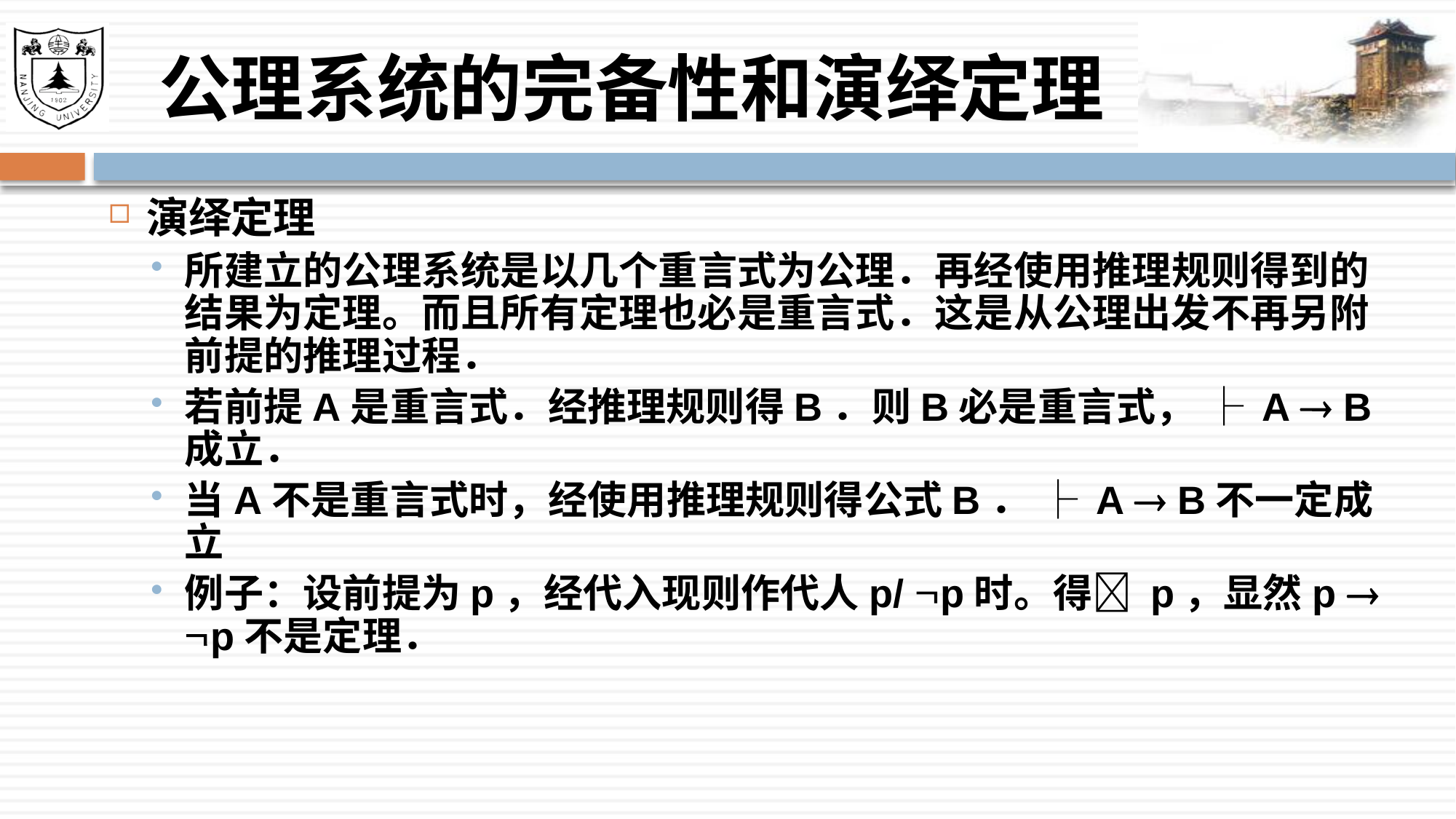

# 公理系统的完备性和演绎定理
演绎定理
所建立的公理系统是以几个重言式为公理．再经使用推理规则得到的结果为定理。而且所有定理也必是重言式．这是从公理出发不再另附前提的推理过程．
若前提A是重言式．经推理规则得B．则B必是重言式， ├ A → B成立．
当A不是重言式时，经使用推理规则得公式B． ├ A → B不一定成立
例子：设前提为p，经代入现则作代人p/ ¬p时。得¬ p，显然p → ¬p不是定理．